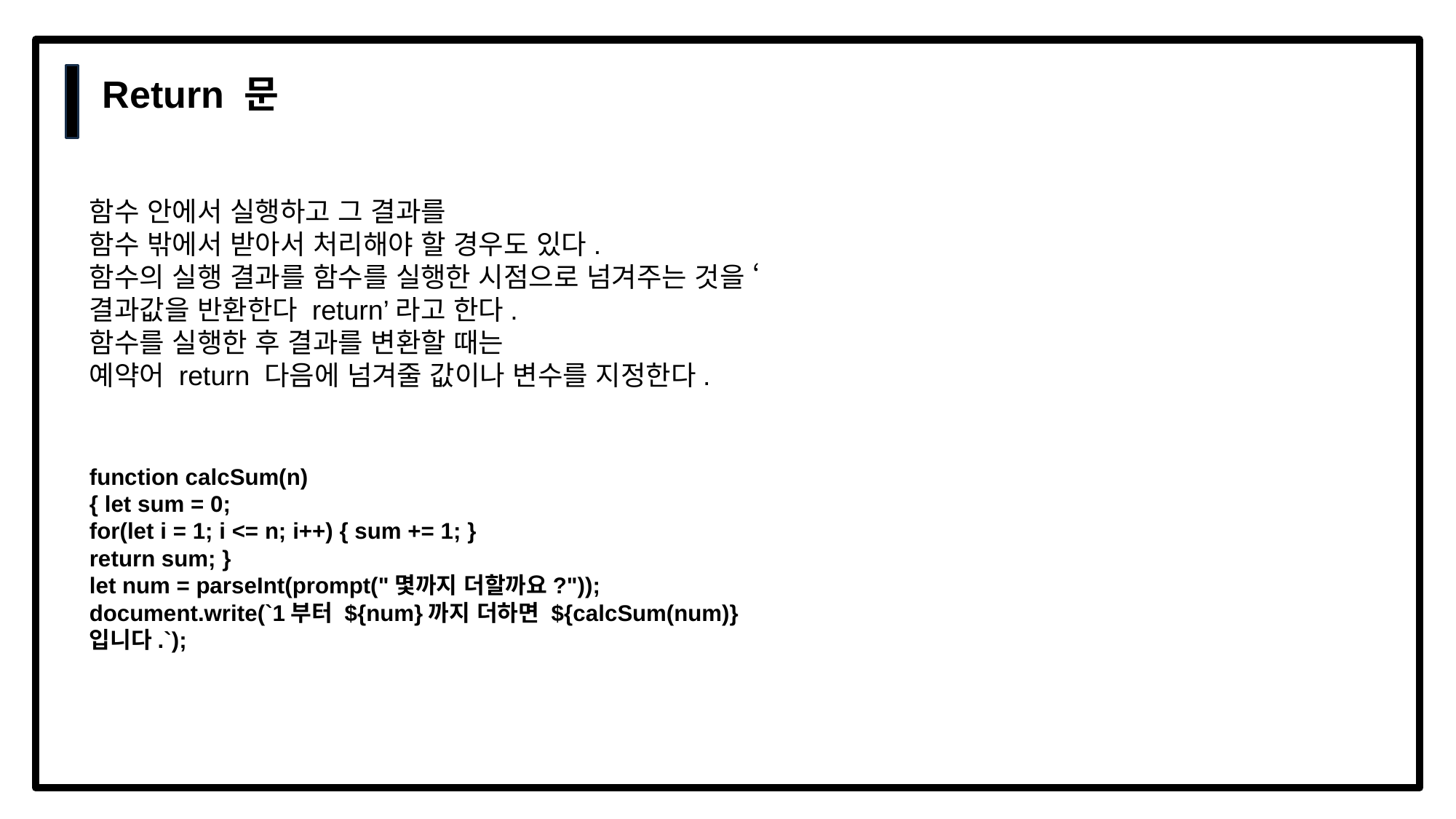

Return 문
함수 안에서 실행하고 그 결과를
함수 밖에서 받아서 처리해야 할 경우도 있다.
함수의 실행 결과를 함수를 실행한 시점으로 넘겨주는 것을 ‘결과값을 반환한다 return’라고 한다.
함수를 실행한 후 결과를 변환할 때는
예약어 return 다음에 넘겨줄 값이나 변수를 지정한다.
function calcSum(n)
{ let sum = 0;
for(let i = 1; i <= n; i++) { sum += 1; }
return sum; }
let num = parseInt(prompt("몇까지 더할까요?")); document.write(`1부터 ${num}까지 더하면 ${calcSum(num)}입니다.`);